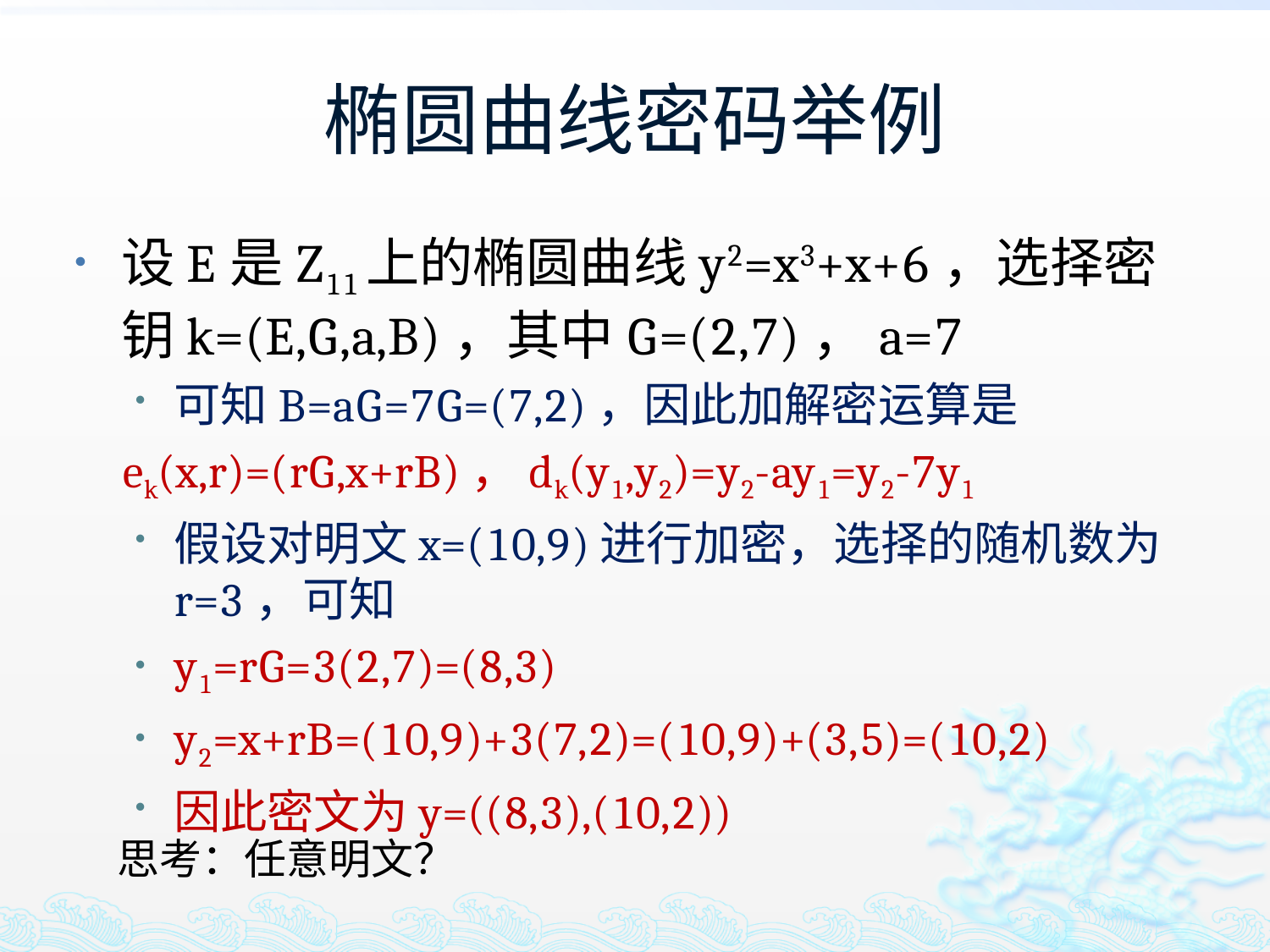

# 椭圆曲线密码举例
设E是Z11上的椭圆曲线y2=x3+x+6，选择密钥k=(E,G,a,B)，其中G=(2,7)，a=7
可知B=aG=7G=(7,2)，因此加解密运算是
		ek(x,r)=(rG,x+rB)，dk(y1,y2)=y2-ay1=y2-7y1
假设对明文x=(10,9)进行加密，选择的随机数为r=3，可知
y1=rG=3(2,7)=(8,3)
y2=x+rB=(10,9)+3(7,2)=(10,9)+(3,5)=(10,2)
因此密文为y=((8,3),(10,2))
思考：任意明文？